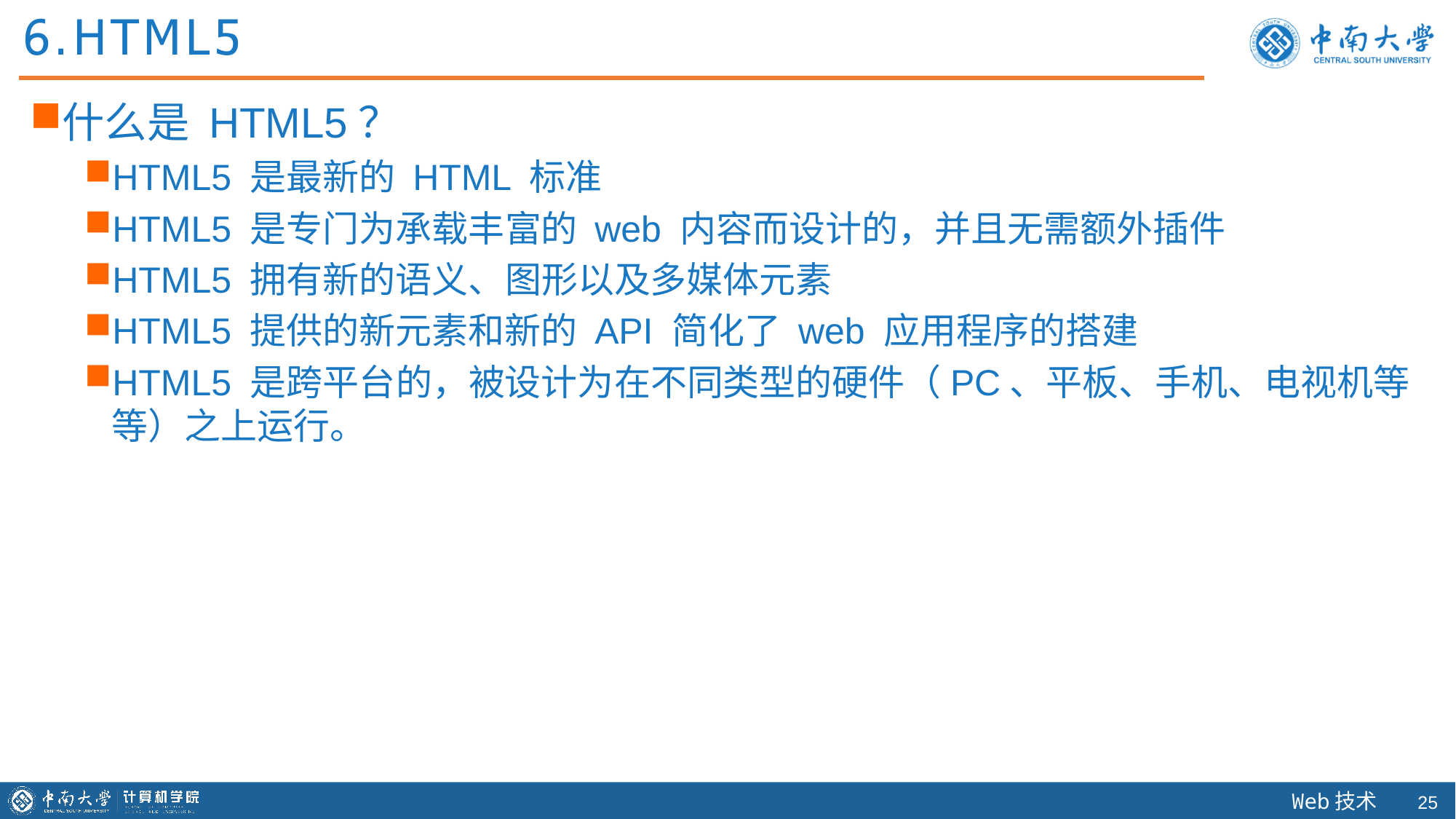

6.HTML5
什么是 HTML5？
HTML5 是最新的 HTML 标准
HTML5 是专门为承载丰富的 web 内容而设计的，并且无需额外插件
HTML5 拥有新的语义、图形以及多媒体元素
HTML5 提供的新元素和新的 API 简化了 web 应用程序的搭建
HTML5 是跨平台的，被设计为在不同类型的硬件（PC、平板、手机、电视机等等）之上运行。
25